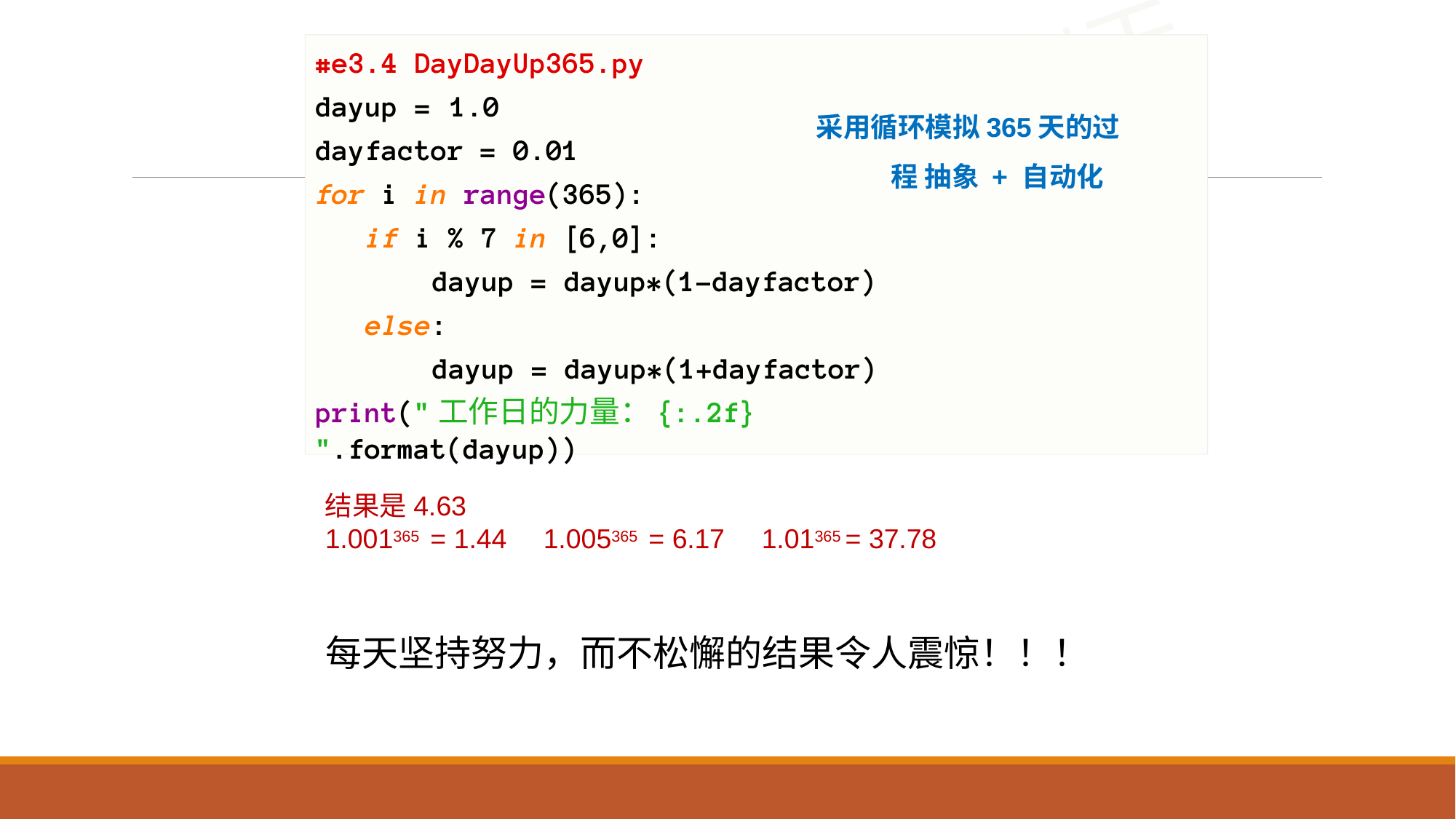

#e3.4 DayDayUp365.py
dayup =	1.0
dayfactor = 0.01
for i in range(365):
if i % 7 in [6,0]:

采用循环模拟365天的过程 抽象 + 自动化

dayup = dayup*(1-dayfactor)
else:
dayup = dayup*(1+dayfactor)
print("工作日的力量：{:.2f} ".format(dayup))
结果是4.63
1.001365 = 1.44	1.005365 = 6.17	1.01365 = 37.78
每天坚持努力，而不松懈的结果令人震惊！！！